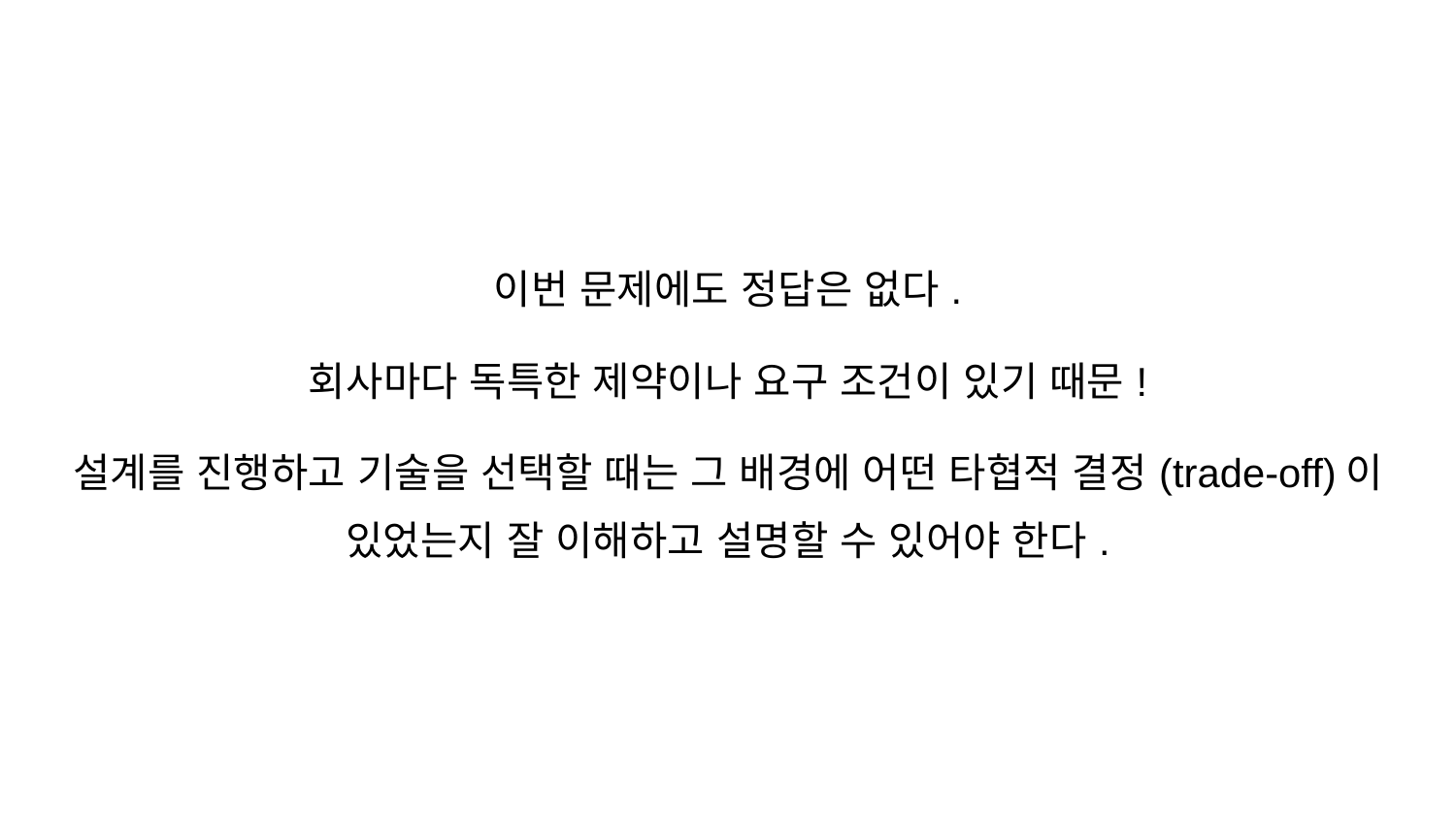

이번 문제에도 정답은 없다.
회사마다 독특한 제약이나 요구 조건이 있기 때문!
설계를 진행하고 기술을 선택할 때는 그 배경에 어떤 타협적 결정(trade-off)이 있었는지 잘 이해하고 설명할 수 있어야 한다.